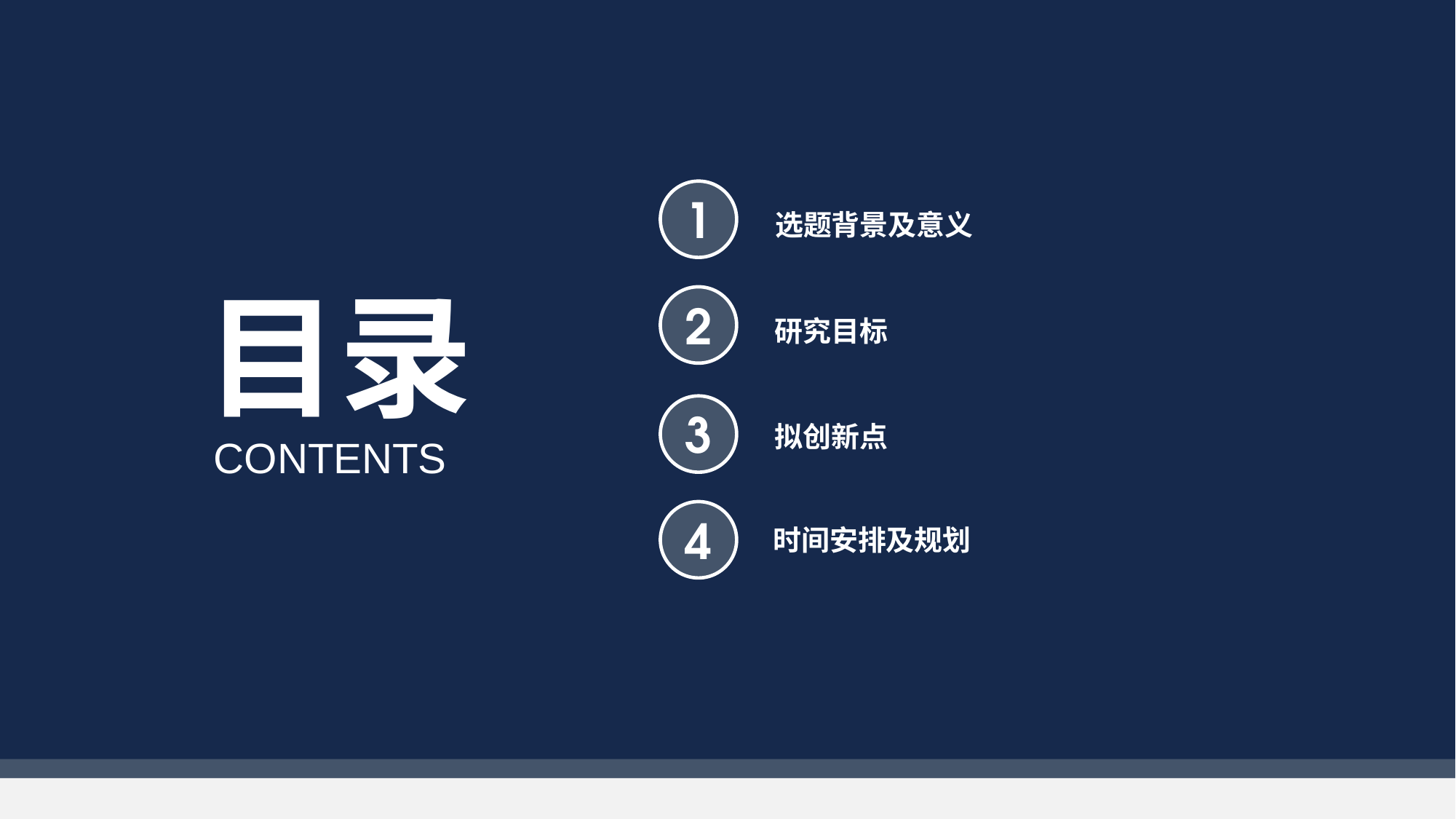

1
选题背景及意义
目录
2
研究目标
3
拟创新点
CONTENTS
4
时间安排及规划